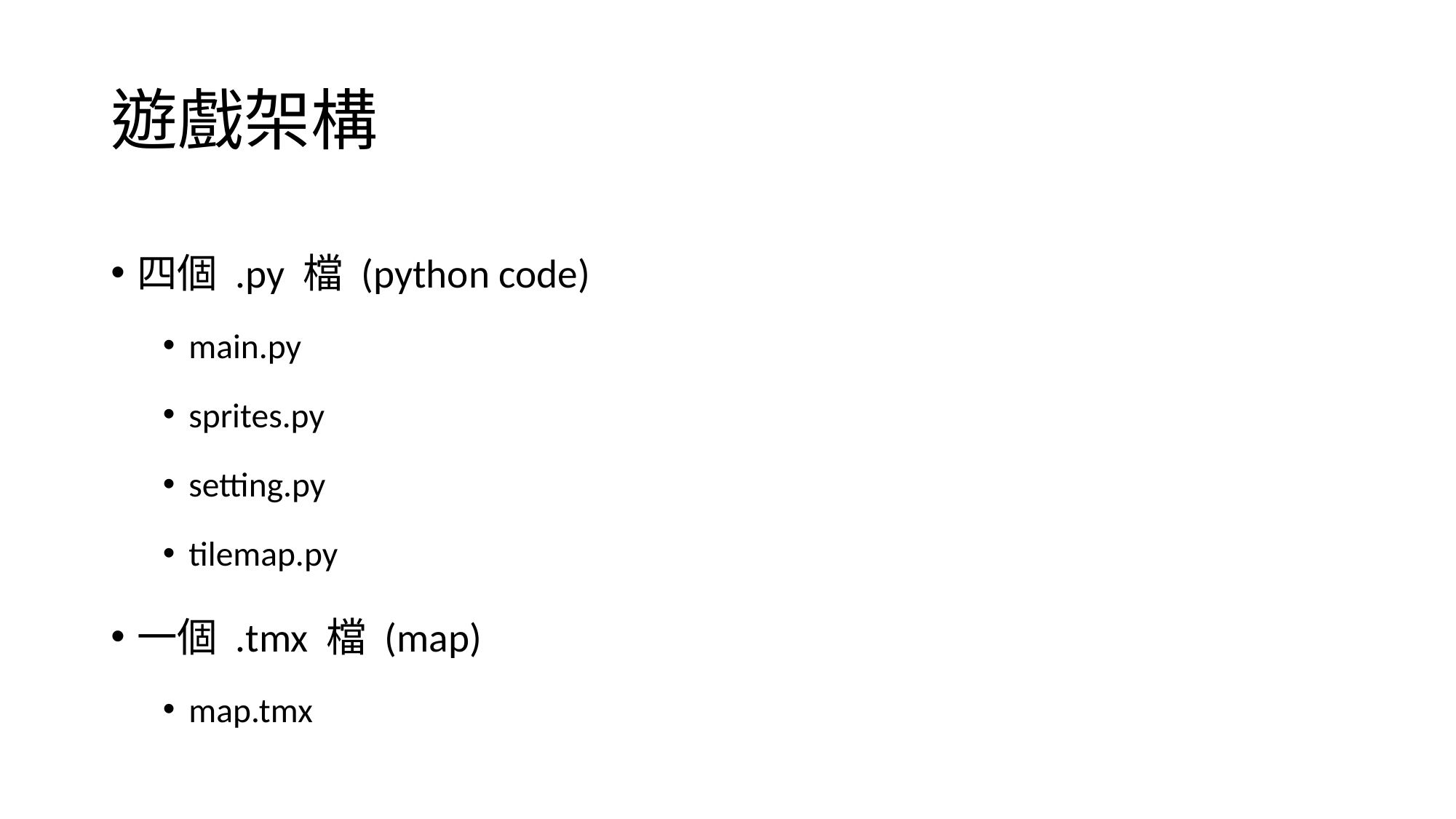

# 遊戲架構
四個 .py 檔 (python code)
main.py
sprites.py
setting.py
tilemap.py
一個 .tmx 檔 (map)
map.tmx